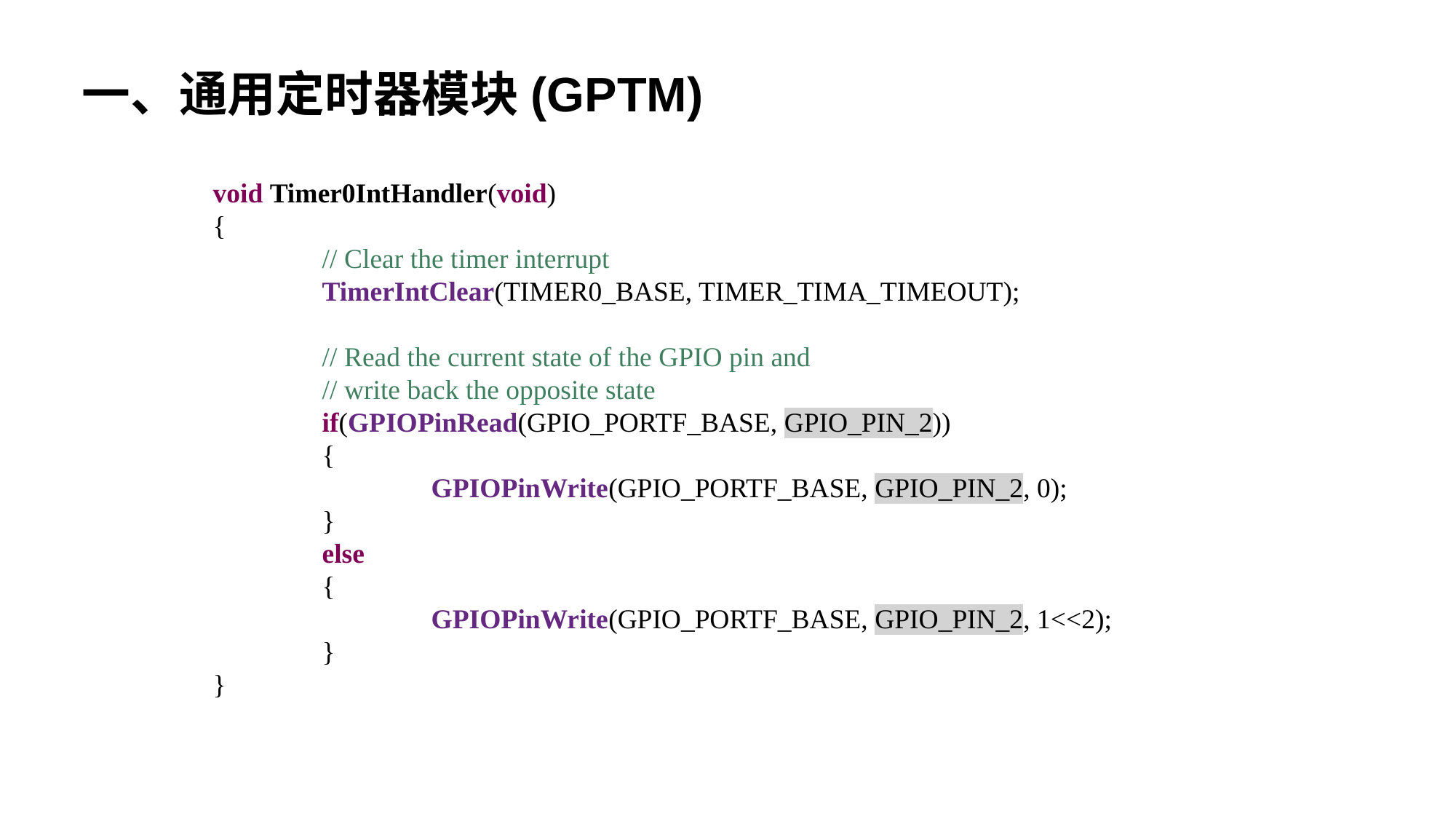

一、通用定时器模块(GPTM)
void Timer0IntHandler(void)
{
	// Clear the timer interrupt
	TimerIntClear(TIMER0_BASE, TIMER_TIMA_TIMEOUT);

	// Read the current state of the GPIO pin and
	// write back the opposite state
	if(GPIOPinRead(GPIO_PORTF_BASE, GPIO_PIN_2))
	{
		GPIOPinWrite(GPIO_PORTF_BASE, GPIO_PIN_2, 0);
	}
	else
	{
		GPIOPinWrite(GPIO_PORTF_BASE, GPIO_PIN_2, 1<<2);
	}
}